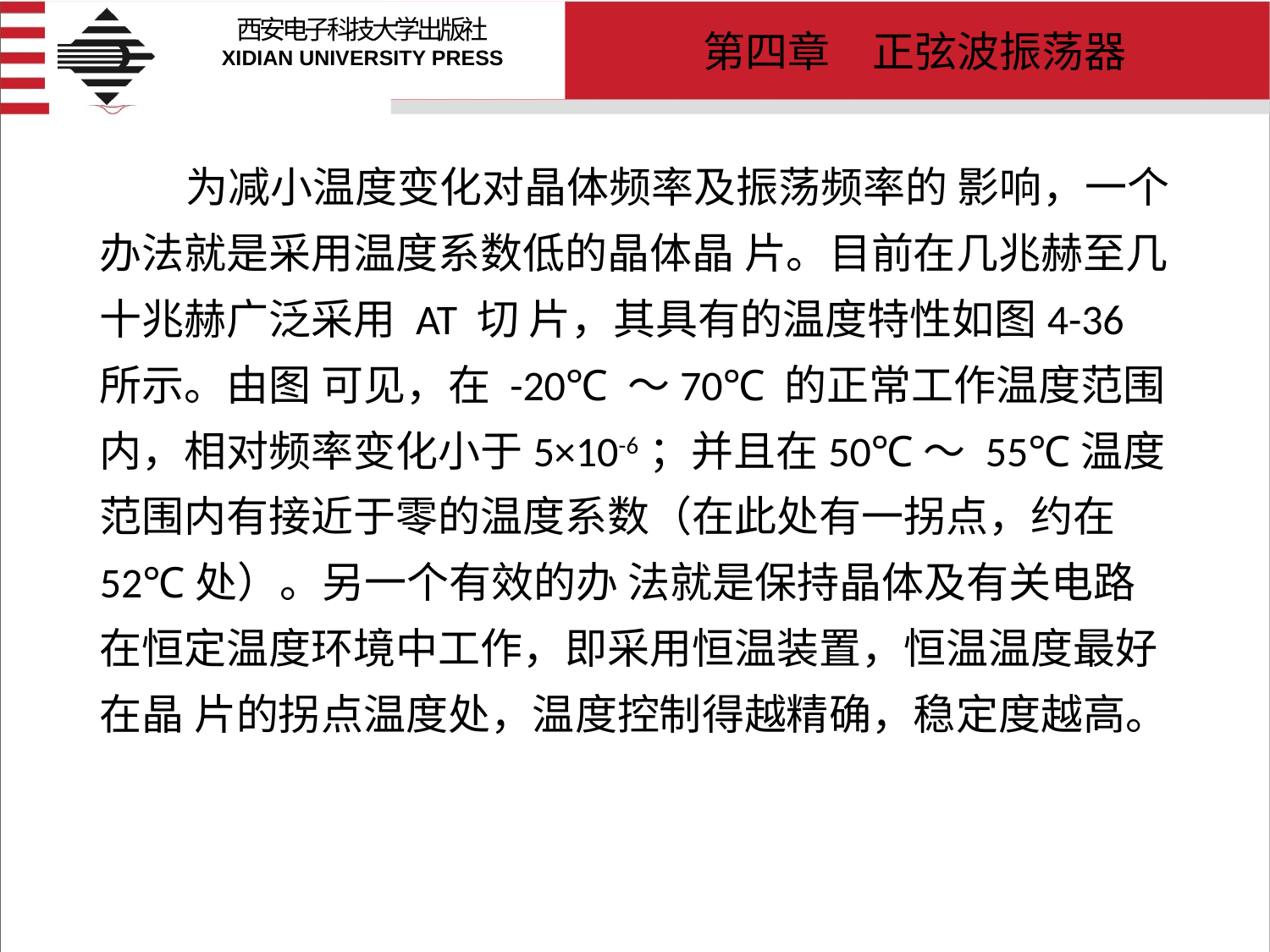

# 为减小温度变化对晶体频率及振荡频率的 影响，一个办法就是采用温度系数低的晶体晶 片。目前在几兆赫至几十兆赫广泛采用 AT 切 片，其具有的温度特性如图4-36所示。由图 可见，在 -20℃ ～70℃ 的正常工作温度范围 内，相对频率变化小于5×10-6；并且在50℃～ 55℃温度范围内有接近于零的温度系数（在此处有一拐点，约在52℃处）。另一个有效的办 法就是保持晶体及有关电路在恒定温度环境中工作，即采用恒温装置，恒温温度最好在晶 片的拐点温度处，温度控制得越精确，稳定度越高。